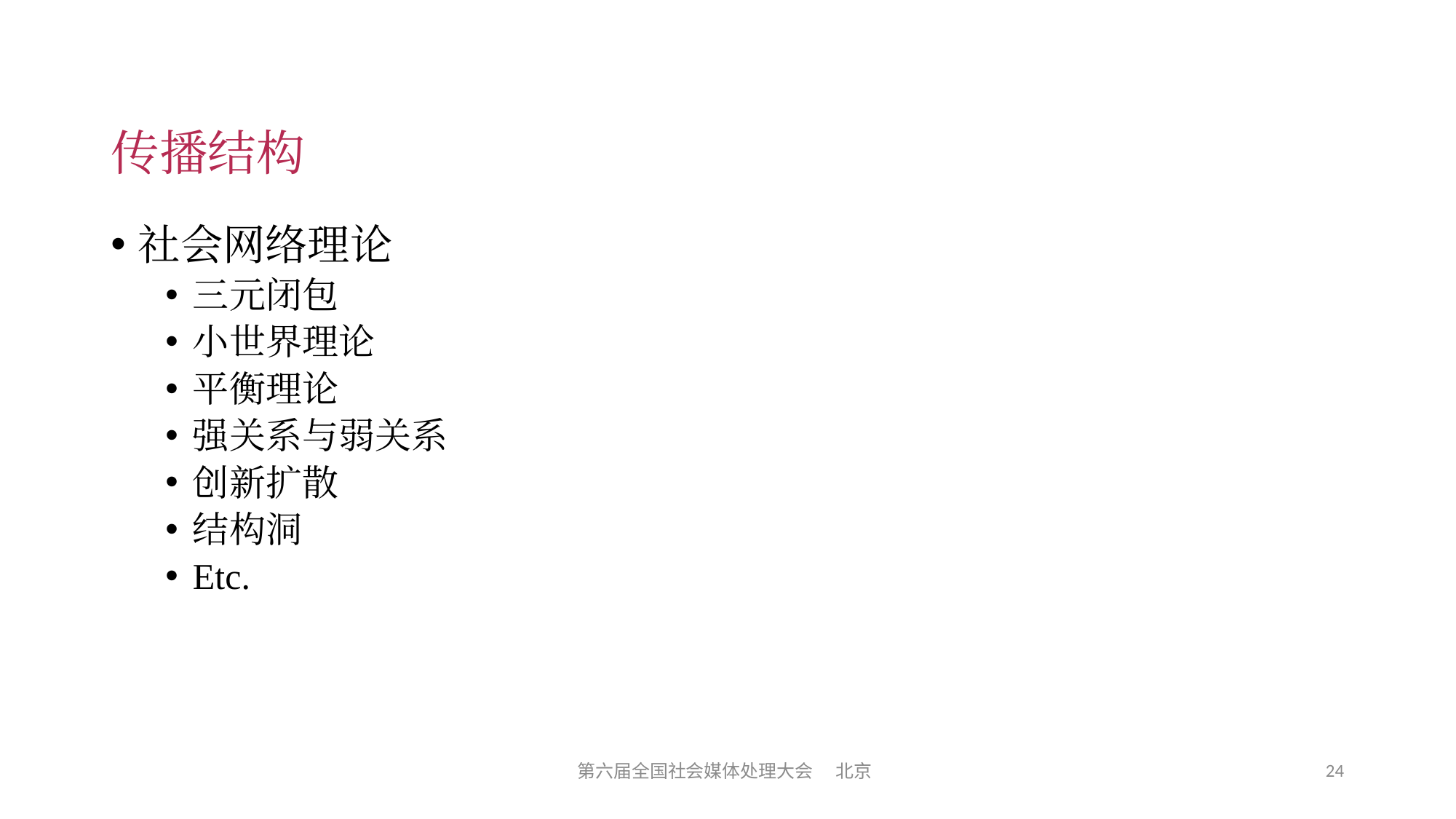

# 传播结构
社会网络理论
三元闭包
小世界理论
平衡理论
强关系与弱关系
创新扩散
结构洞
Etc.

24
第六届全国社会媒体处理大会    北京